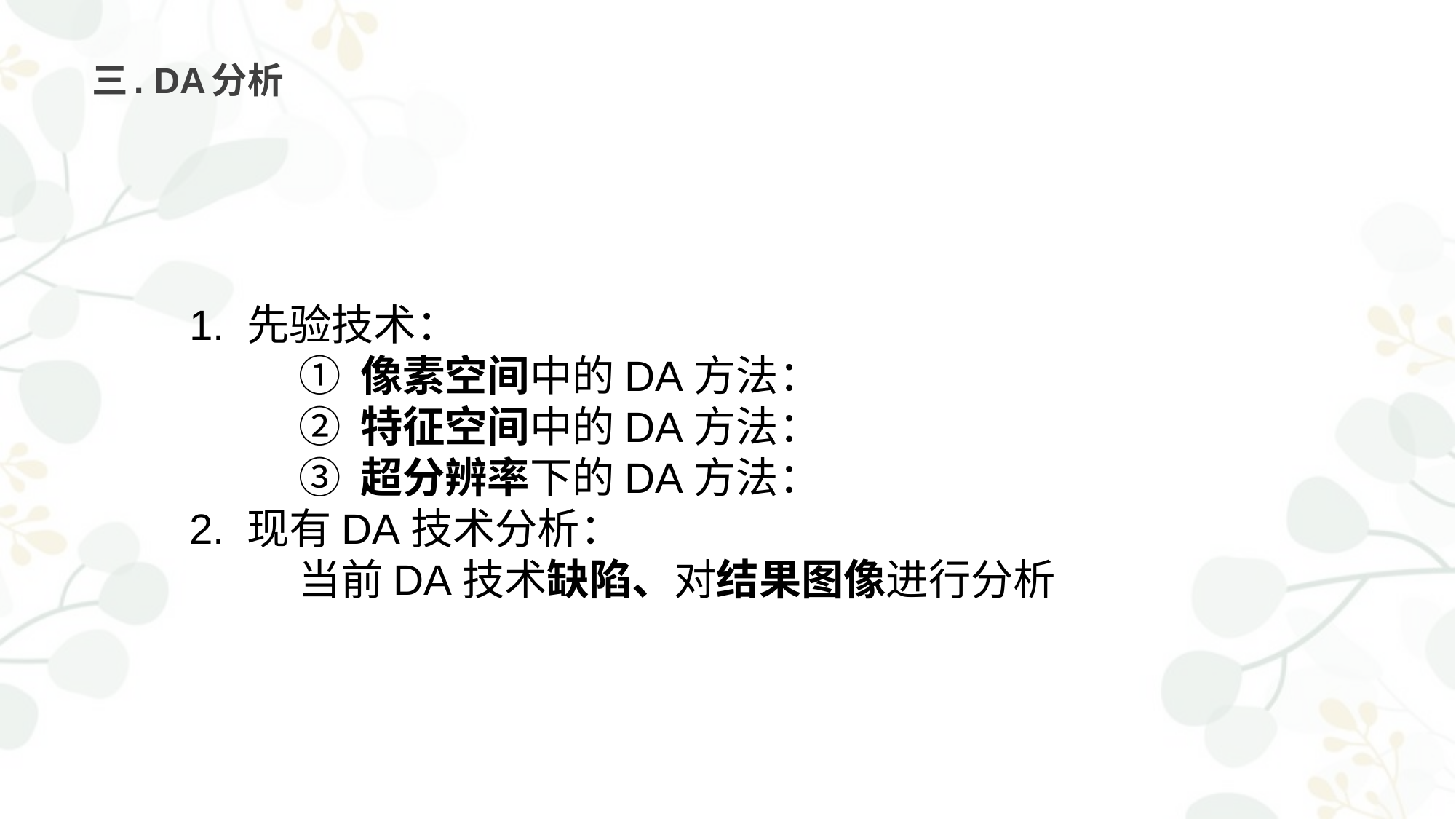

# 三. DA分析
1. 先验技术：
	① 像素空间中的DA方法：
	② 特征空间中的DA方法：
	③ 超分辨率下的DA方法：
2. 现有DA技术分析：
	当前DA技术缺陷、对结果图像进行分析